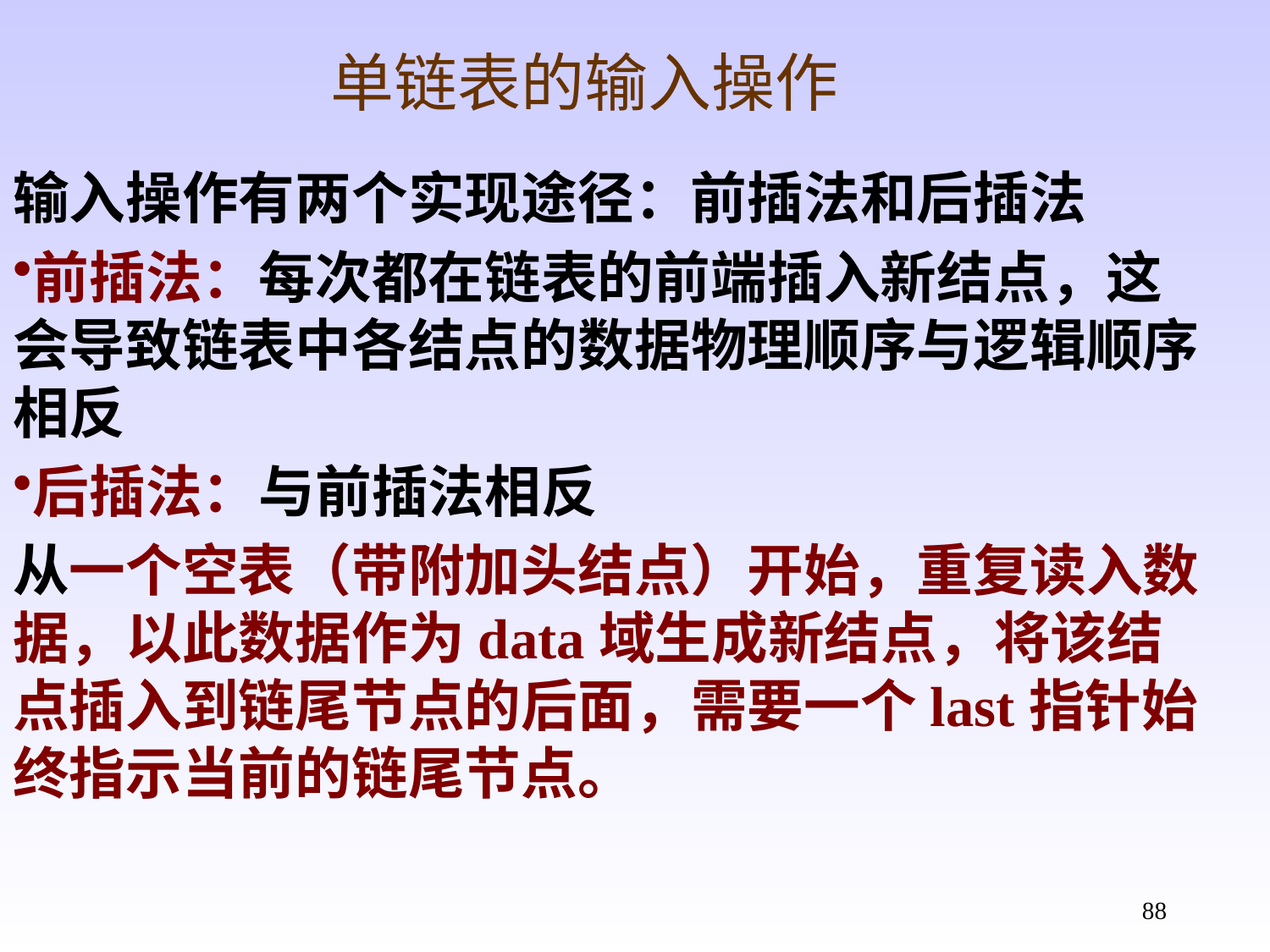

单链表的输入操作
输入操作有两个实现途径：前插法和后插法
前插法：每次都在链表的前端插入新结点，这会导致链表中各结点的数据物理顺序与逻辑顺序相反
后插法：与前插法相反
从一个空表（带附加头结点）开始，重复读入数据，以此数据作为data域生成新结点，将该结点插入到链尾节点的后面，需要一个last指针始终指示当前的链尾节点。
88